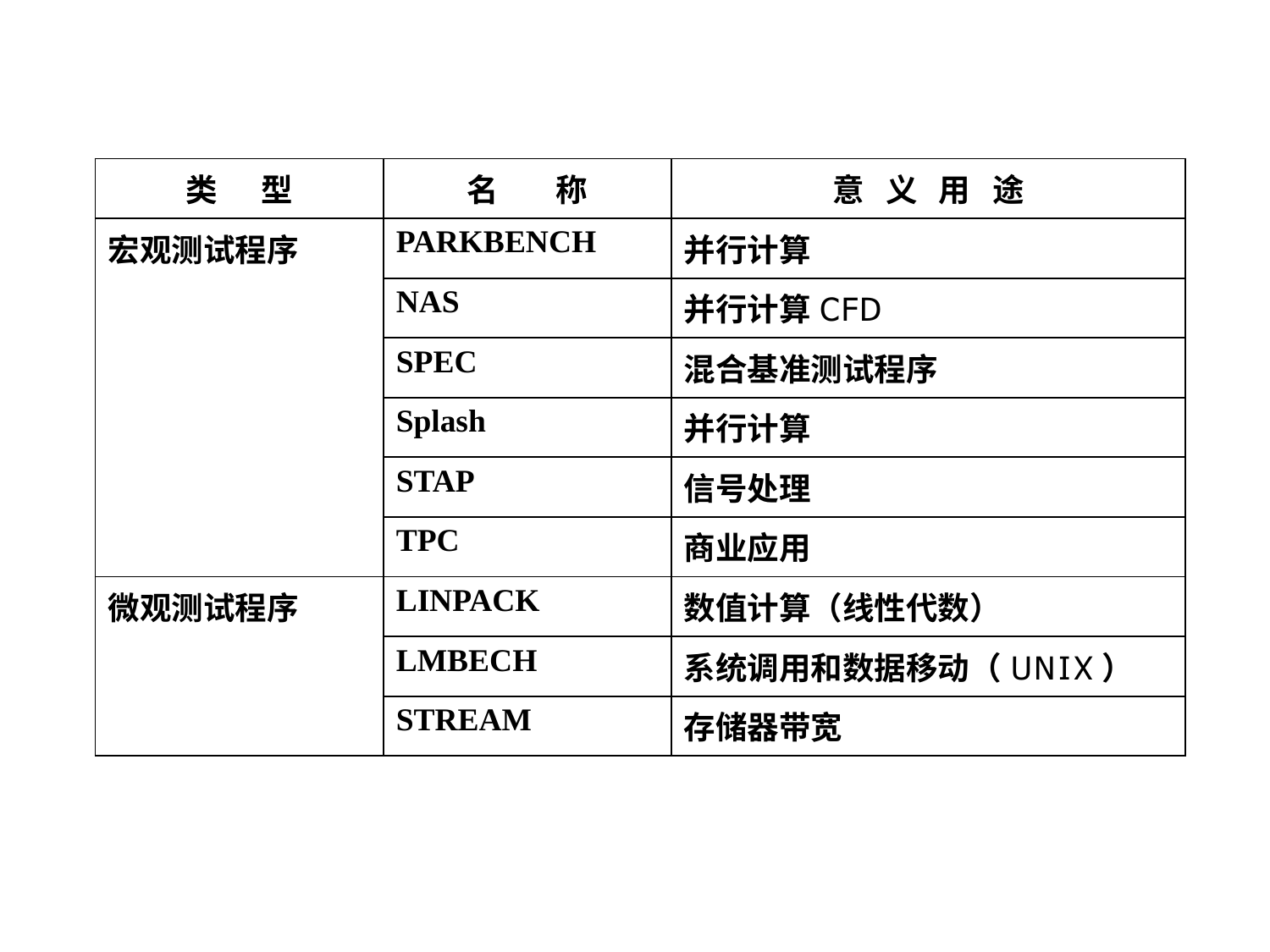

| 类 型 | 名 称 | 意 义 用 途 |
| --- | --- | --- |
| 宏观测试程序 | PARKBENCH | 并行计算 |
|  | NAS | 并行计算CFD |
|  | SPEC | 混合基准测试程序 |
|  | Splash | 并行计算 |
|  | STAP | 信号处理 |
|  | TPC | 商业应用 |
| 微观测试程序 | LINPACK | 数值计算（线性代数） |
|  | LMBECH | 系统调用和数据移动（UNIX） |
|  | STREAM | 存储器带宽 |
37